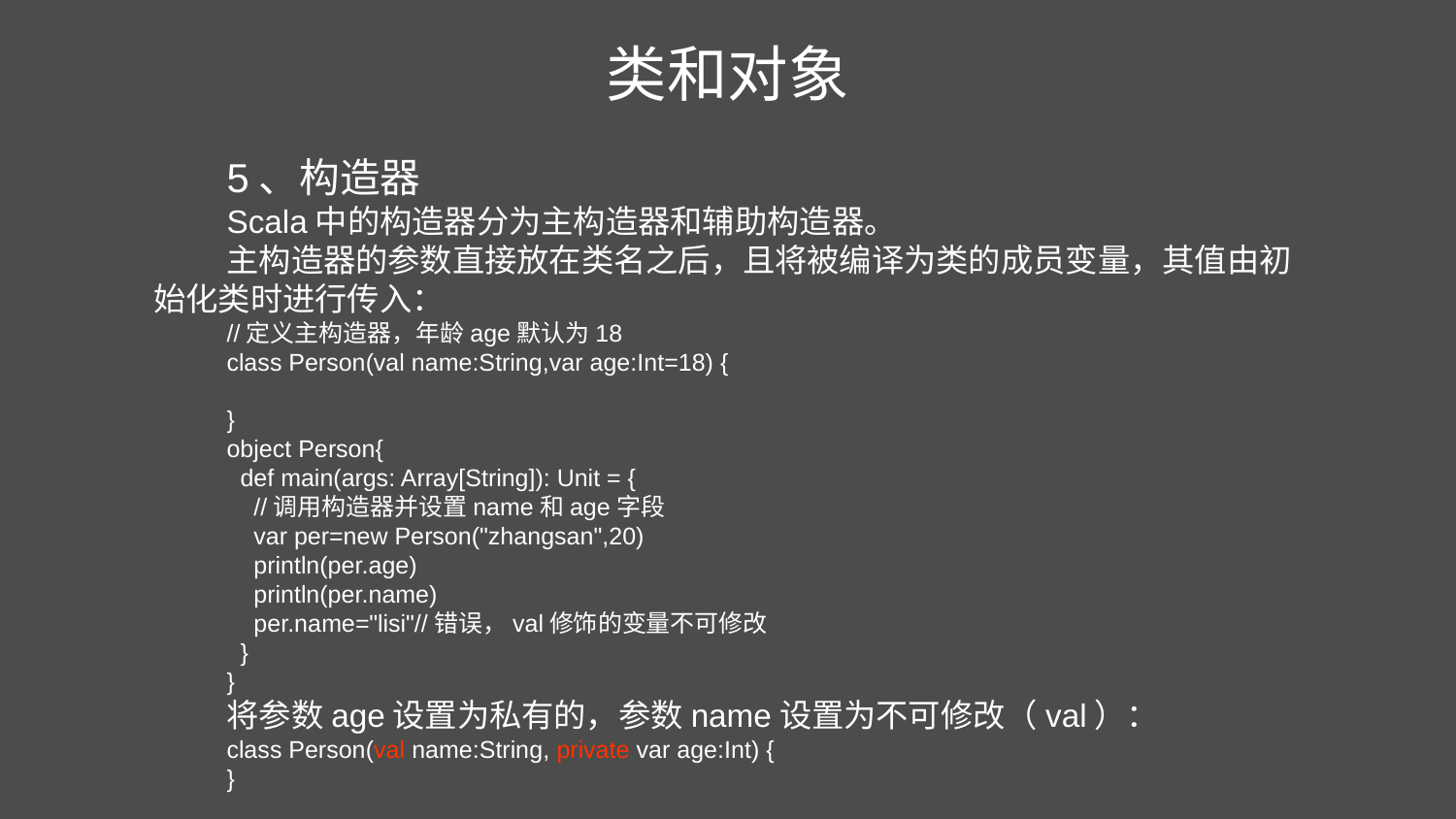

类和对象

5、构造器
Scala中的构造器分为主构造器和辅助构造器。
主构造器的参数直接放在类名之后，且将被编译为类的成员变量，其值由初始化类时进行传入：
//定义主构造器，年龄age默认为18
class Person(val name:String,var age:Int=18) {

}
object Person{
  def main(args: Array[String]): Unit = {
    //调用构造器并设置name和age字段
    var per=new Person("zhangsan",20)
    println(per.age)
    println(per.name)
    per.name="lisi"//错误，val修饰的变量不可修改
  }
}
将参数age设置为私有的，参数name设置为不可修改（val）：
class Person(val name:String, private var age:Int) {
}